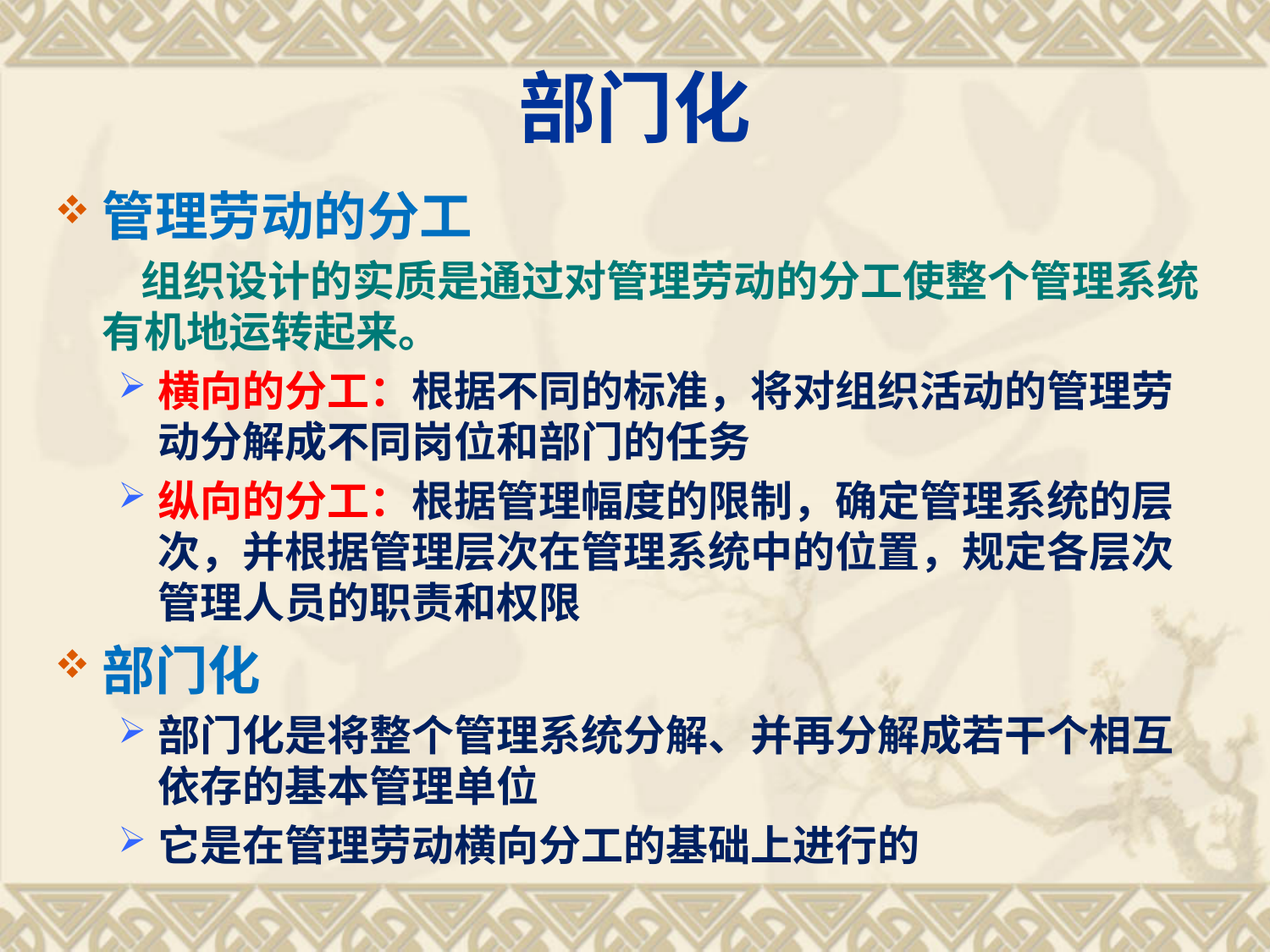

# 部门化
管理劳动的分工
        组织设计的实质是通过对管理劳动的分工使整个管理系统有机地运转起来。
横向的分工：根据不同的标准，将对组织活动的管理劳动分解成不同岗位和部门的任务
纵向的分工：根据管理幅度的限制，确定管理系统的层次，并根据管理层次在管理系统中的位置，规定各层次管理人员的职责和权限
部门化
部门化是将整个管理系统分解、并再分解成若干个相互依存的基本管理单位
它是在管理劳动横向分工的基础上进行的